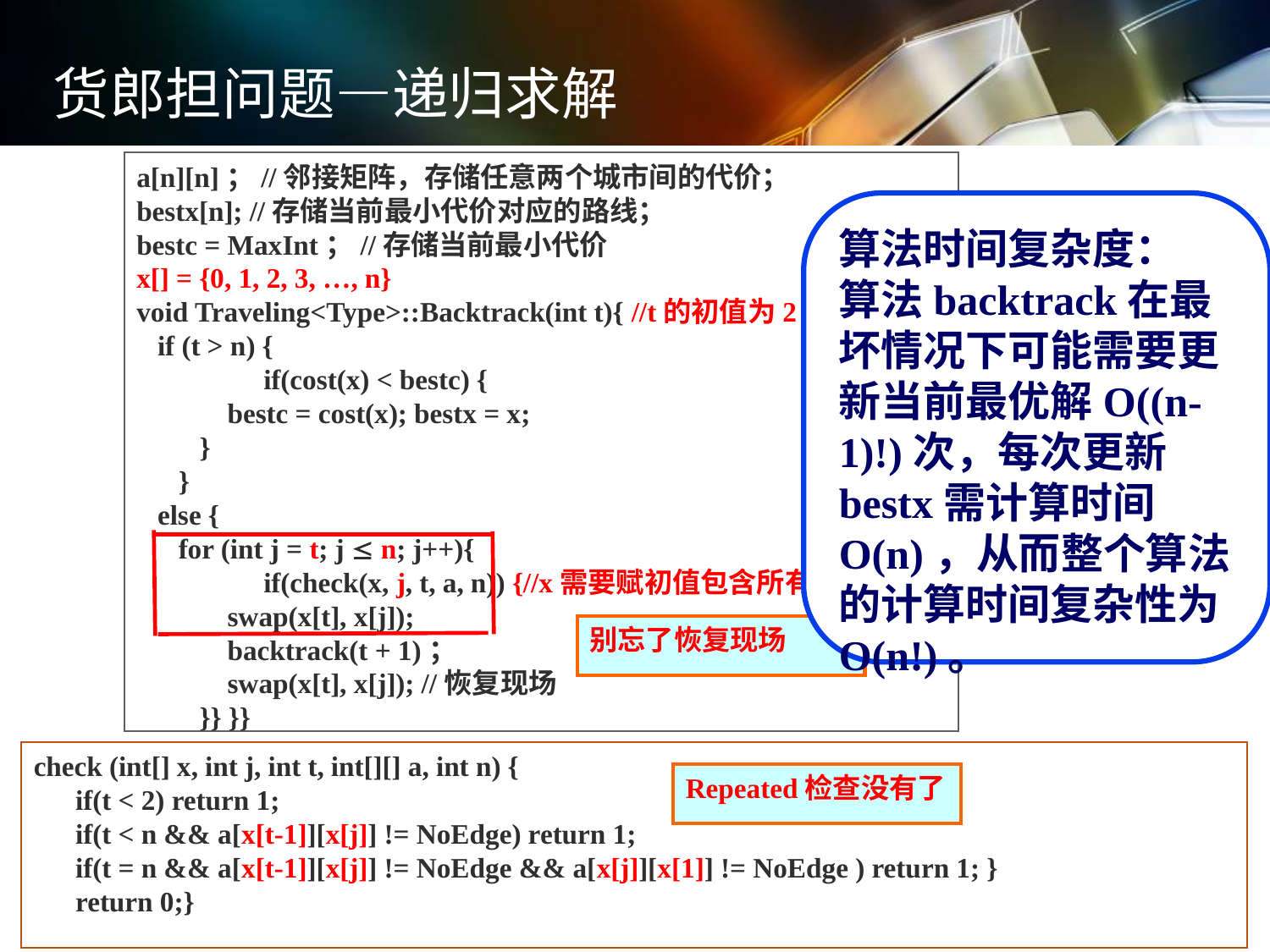

货郎担问题—递归求解
a[n][n]；//邻接矩阵，存储任意两个城市间的代价；
bestx[n]; //存储当前最小代价对应的路线；
bestc = MaxInt；//存储当前最小代价
x[] = {0, 1, 2, 3, …, n}
void Traveling<Type>::Backtrack(int t){ //t的初值为2；
   if (t > n) {
	if(cost(x) < bestc) {
             bestc = cost(x); bestx = x;
         }
      }
   else {
      for (int j = t; j ≤ n; j++){
	if(check(x, j, t, a, n)) {//x需要赋初值包含所有城市
             swap(x[t], x[j]);
             backtrack(t + 1)；
             swap(x[t], x[j]); //恢复现场
         }} }}
算法时间复杂度：
算法backtrack在最坏情况下可能需要更新当前最优解O((n-1)!)次，每次更新bestx需计算时间O(n)，从而整个算法的计算时间复杂性为O(n!)。
别忘了恢复现场
check (int[] x, int j, int t, int[][] a, int n) {
      if(t < 2) return 1;
      if(t < n && a[x[t-1]][x[j]] != NoEdge) return 1;
      if(t = n && a[x[t-1]][x[j]] != NoEdge && a[x[j]][x[1]] != NoEdge ) return 1; }
      return 0;}
Repeated检查没有了